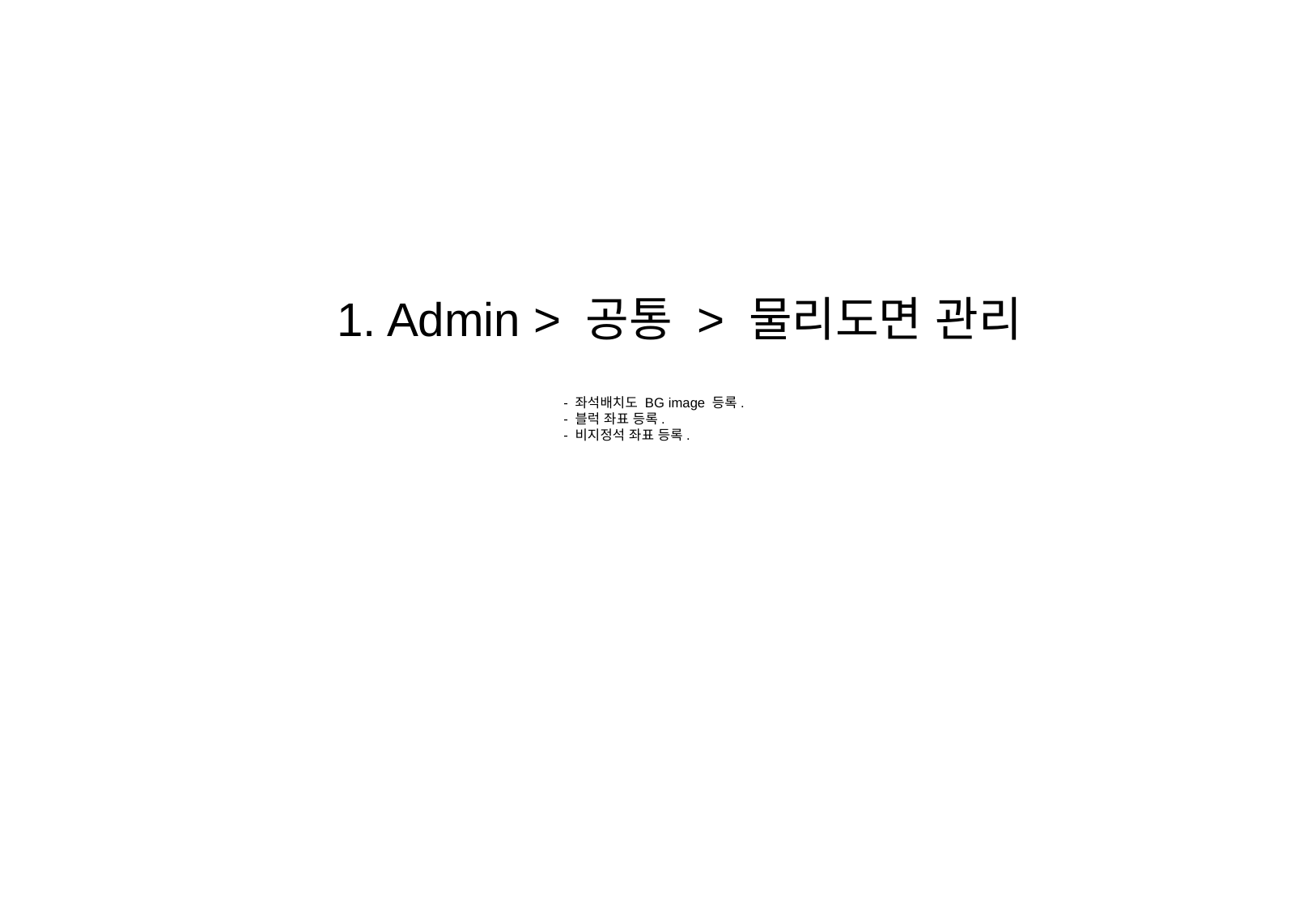

1. Admin > 공통 > 물리도면 관리
- 좌석배치도 BG image 등록.
- 블럭 좌표 등록.
- 비지정석 좌표 등록.